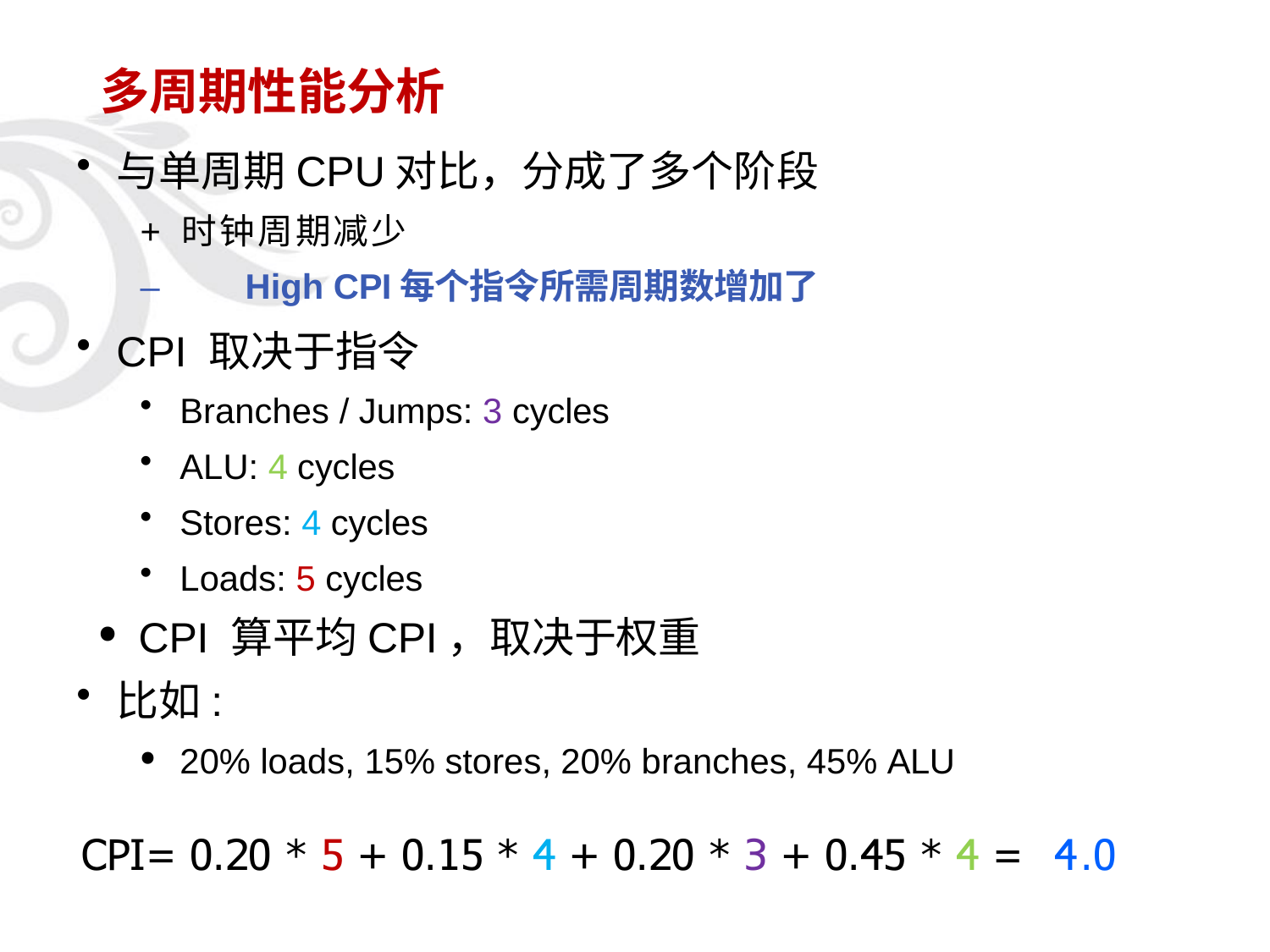

# 多周期性能分析
与单周期CPU对比，分成了多个阶段
+ 时钟周期减少
–	High CPI每个指令所需周期数增加了
CPI 取决于指令
Branches / Jumps: 3 cycles
ALU: 4 cycles
Stores: 4 cycles
Loads: 5 cycles
CPI 算平均CPI，取决于权重
比如:
20% loads, 15% stores, 20% branches, 45% ALU
CPI= 0.20 * 5 + 0.15 * 4 + 0.20 * 3 + 0.45 * 4 =	4.0